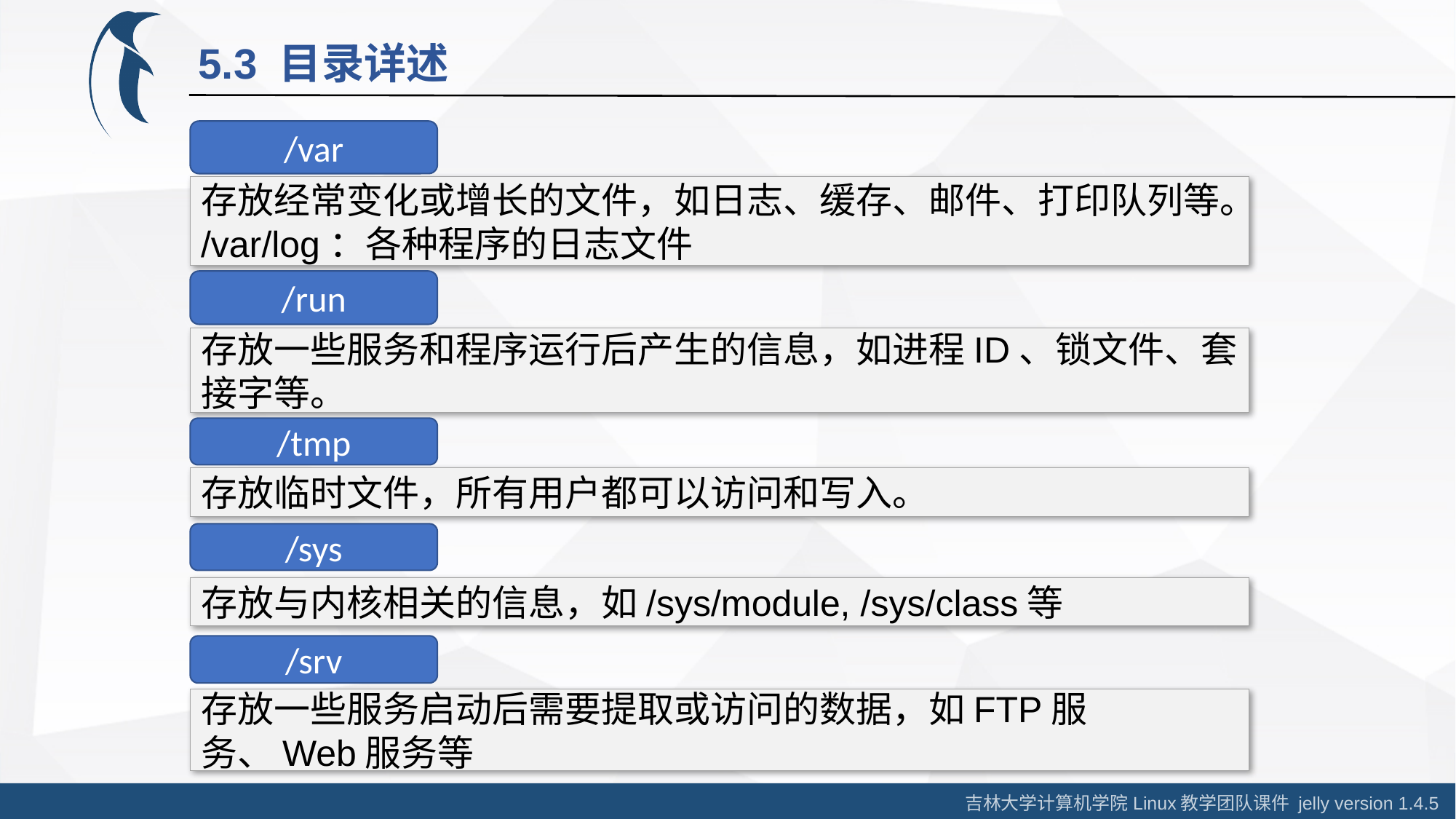

5.3 目录详述
/var
存放经常变化或增长的文件，如日志、缓存、邮件、打印队列等。/var/log：各种程序的日志文件
/run
存放一些服务和程序运行后产生的信息，如进程ID、锁文件、套接字等。
/tmp
存放临时文件，所有用户都可以访问和写入。
/sys
存放与内核相关的信息，如/sys/module, /sys/class等
/srv
存放一些服务启动后需要提取或访问的数据，如FTP服务、Web服务等